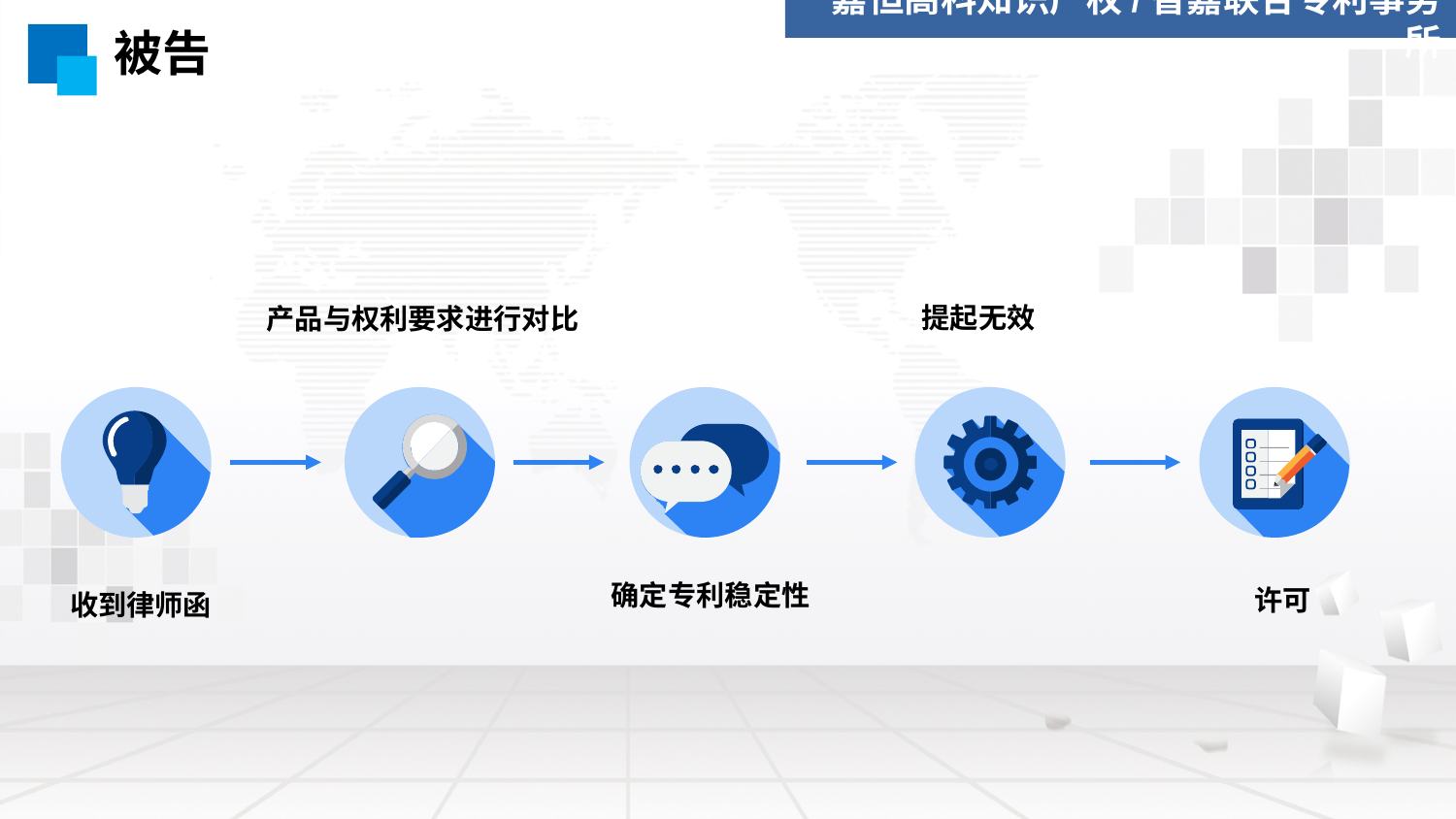

嘉恒高科知识产权/智嘉联合专利事务所
# 被告
产品与权利要求进行对比
提起无效

确定专利稳定性
许可
收到律师函